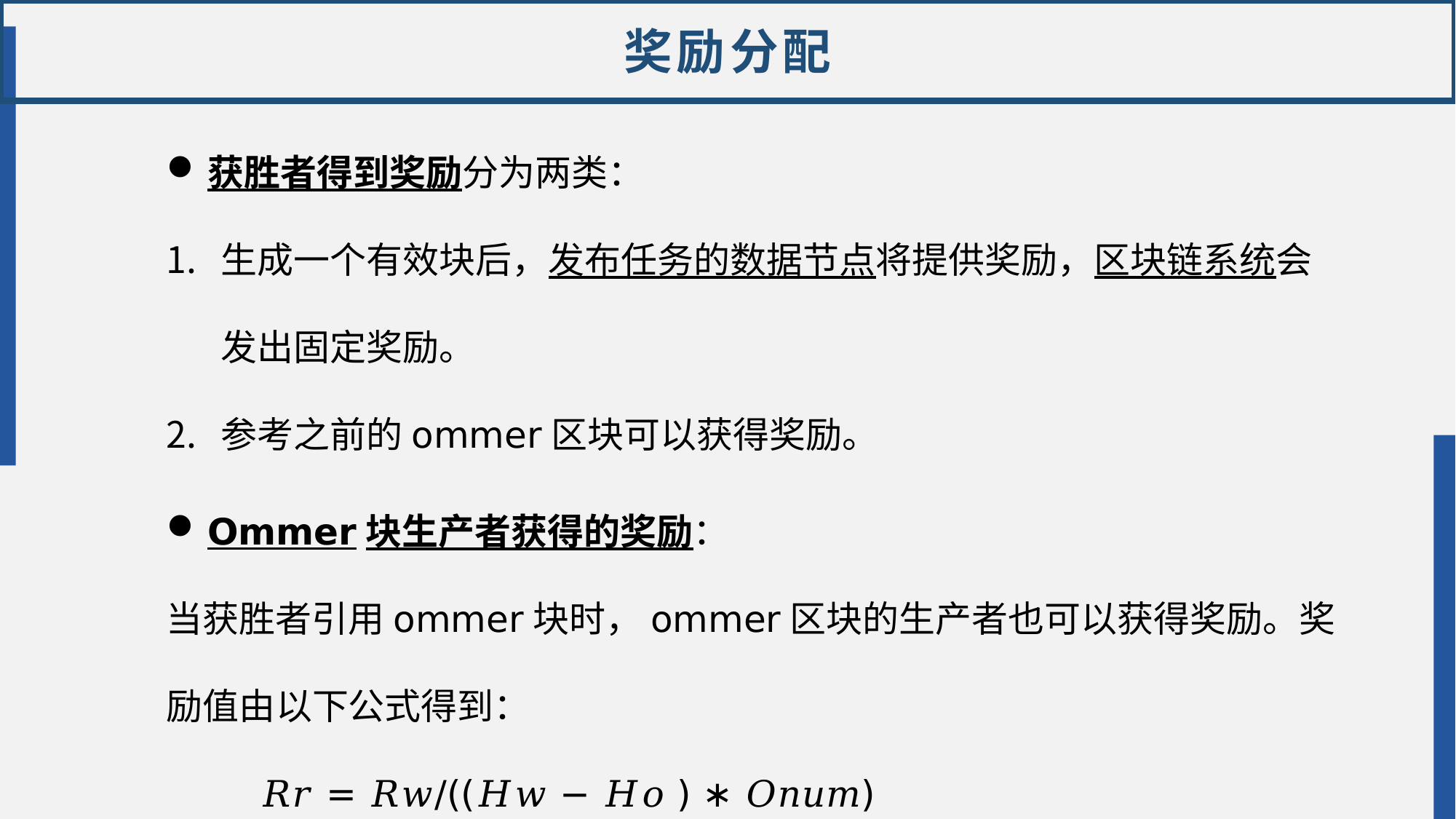

奖励分配

获胜者得到奖励分为两类：
生成一个有效块后，发布任务的数据节点将提供奖励，区块链系统会发出固定奖励。
参考之前的ommer区块可以获得奖励。

Ommer块生产者获得的奖励：
当获胜者引用ommer块时，ommer区块的生产者也可以获得奖励。奖励值由以下公式得到：
        𝑅𝑟 = 𝑅𝑤∕((𝐻𝑤 − 𝐻𝑜 ) ∗ 𝑂𝑛𝑢𝑚)